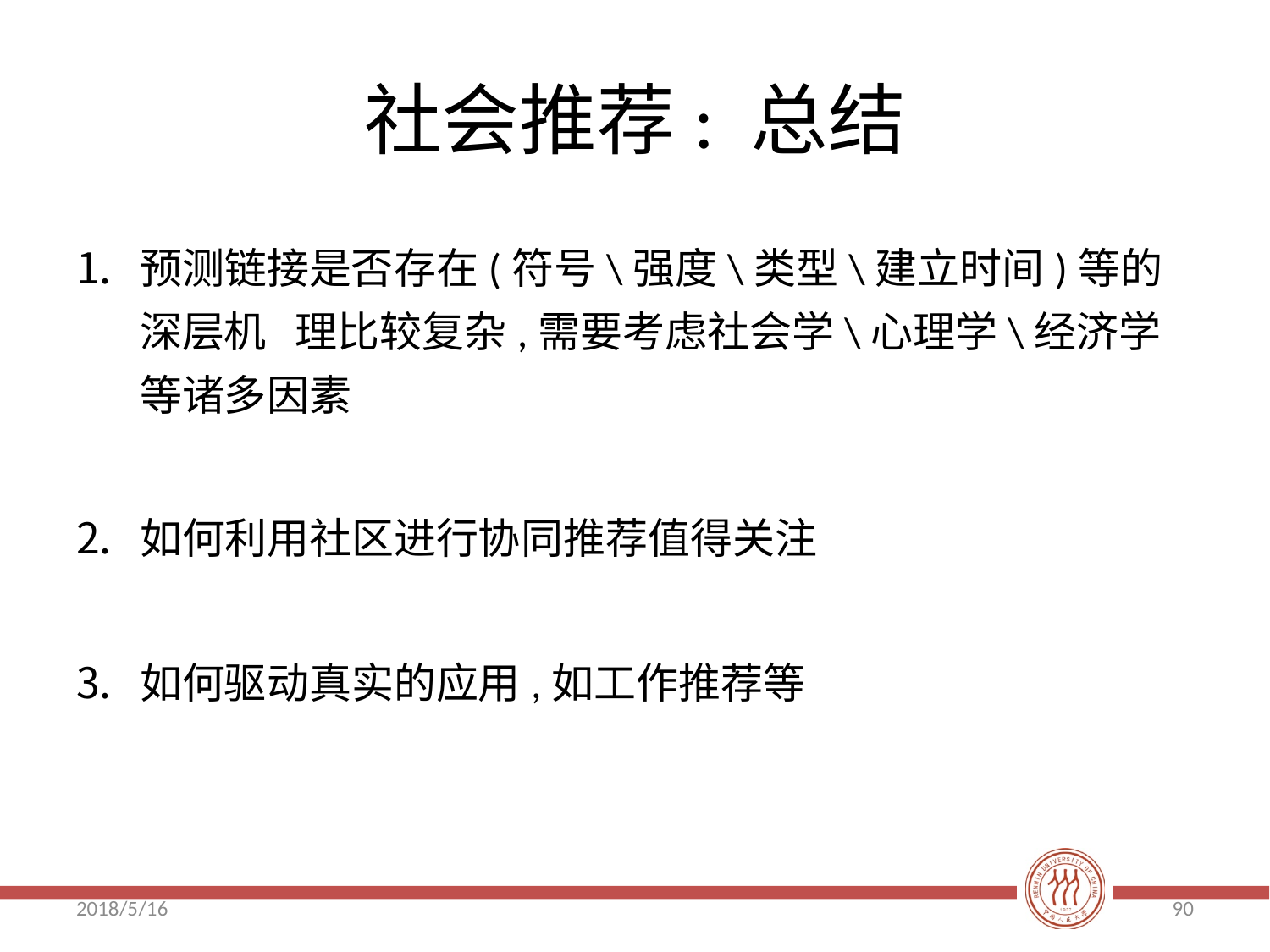

# 社会推荐: 总结
预测链接是否存在(符号\强度\类型\建立时间)等的深层机   理比较复杂,需要考虑社会学\心理学\经济学等诸多因素

如何利用社区进行协同推荐值得关注

如何驱动真实的应用,如工作推荐等

2018/5/16
90